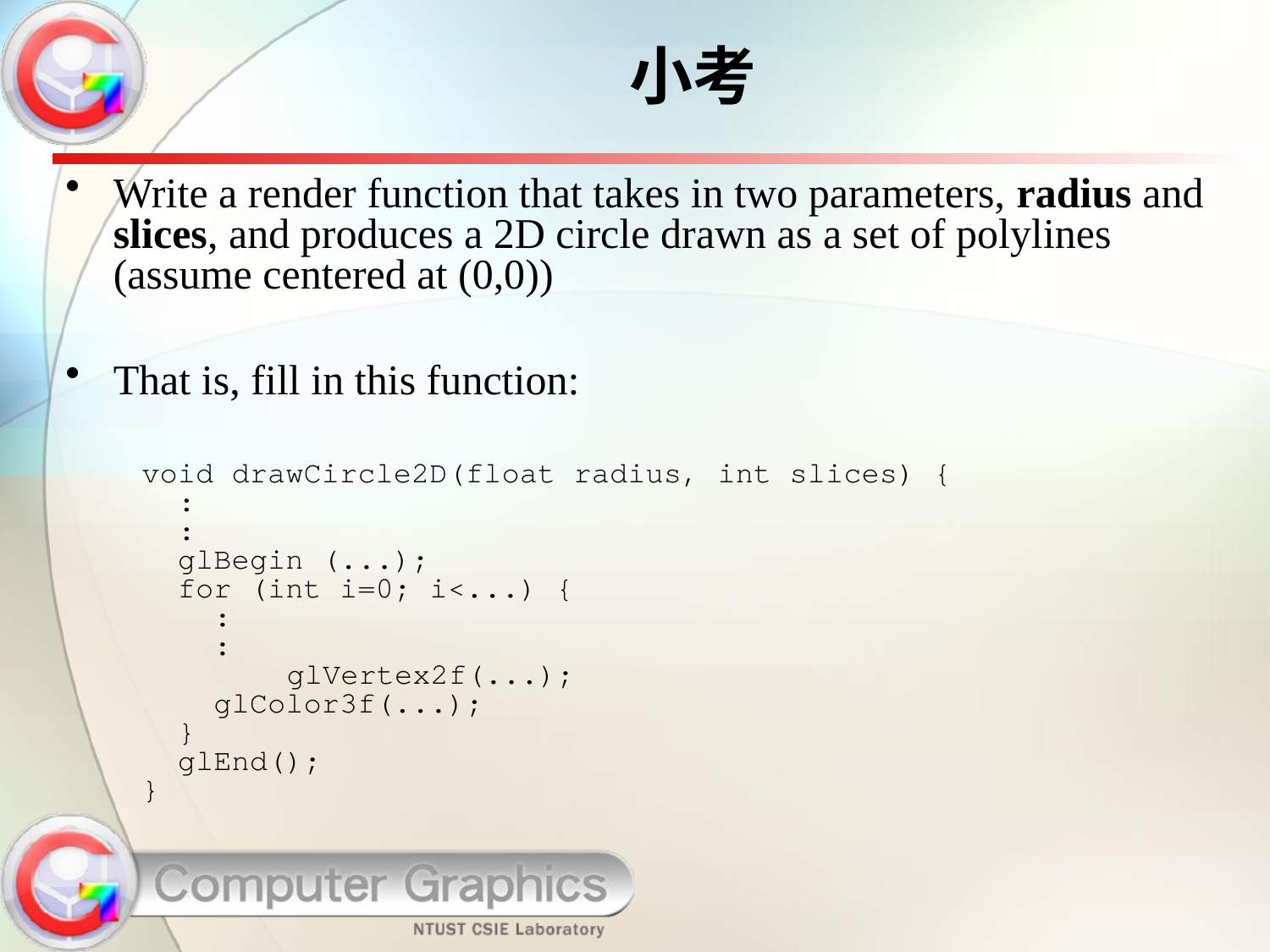

# 小考
Write a render function that takes in two parameters, radius and slices, and produces a 2D circle drawn as a set of polylines (assume centered at (0,0))

That is, fill in this function:

void drawCircle2D(float radius, int slices) {
  :
  :
  glBegin (...);
  for (int i=0; i<...) {
    :
    :
	 glVertex2f(...);
    glColor3f(...);
  }
  glEnd();
}